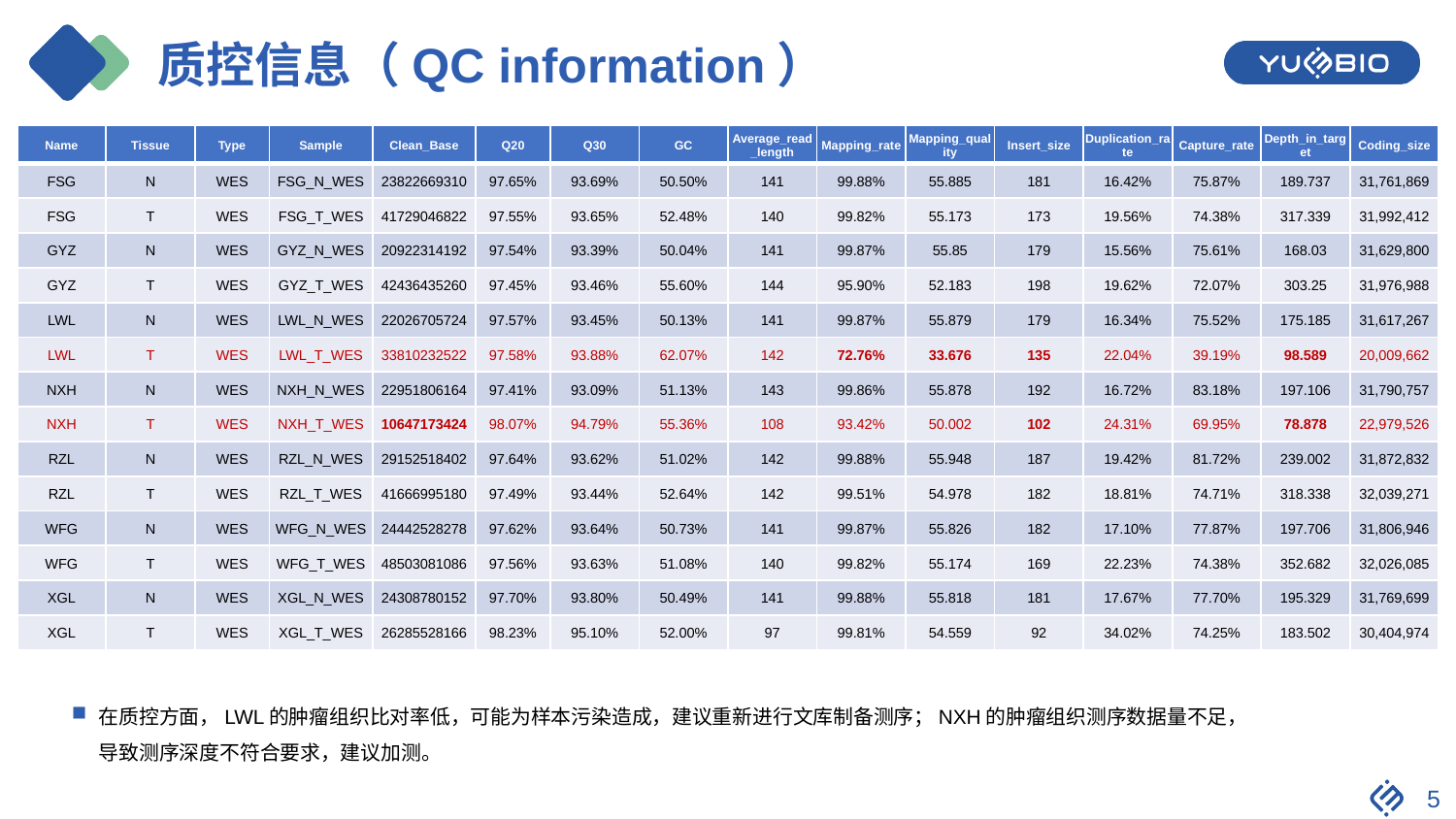

# 质控信息（QC information）
| Name | Tissue | Type | Sample | Clean\_Base | Q20 | Q30 | GC | Average\_read\_length | Mapping\_rate | Mapping\_quality | Insert\_size | Duplication\_rate | Capture\_rate | Depth\_in\_target | Coding\_size |
| --- | --- | --- | --- | --- | --- | --- | --- | --- | --- | --- | --- | --- | --- | --- | --- |
| FSG | N | WES | FSG\_N\_WES | 23822669310 | 97.65% | 93.69% | 50.50% | 141 | 99.88% | 55.885 | 181 | 16.42% | 75.87% | 189.737 | 31,761,869 |
| FSG | T | WES | FSG\_T\_WES | 41729046822 | 97.55% | 93.65% | 52.48% | 140 | 99.82% | 55.173 | 173 | 19.56% | 74.38% | 317.339 | 31,992,412 |
| GYZ | N | WES | GYZ\_N\_WES | 20922314192 | 97.54% | 93.39% | 50.04% | 141 | 99.87% | 55.85 | 179 | 15.56% | 75.61% | 168.03 | 31,629,800 |
| GYZ | T | WES | GYZ\_T\_WES | 42436435260 | 97.45% | 93.46% | 55.60% | 144 | 95.90% | 52.183 | 198 | 19.62% | 72.07% | 303.25 | 31,976,988 |
| LWL | N | WES | LWL\_N\_WES | 22026705724 | 97.57% | 93.45% | 50.13% | 141 | 99.87% | 55.879 | 179 | 16.34% | 75.52% | 175.185 | 31,617,267 |
| LWL | T | WES | LWL\_T\_WES | 33810232522 | 97.58% | 93.88% | 62.07% | 142 | 72.76% | 33.676 | 135 | 22.04% | 39.19% | 98.589 | 20,009,662 |
| NXH | N | WES | NXH\_N\_WES | 22951806164 | 97.41% | 93.09% | 51.13% | 143 | 99.86% | 55.878 | 192 | 16.72% | 83.18% | 197.106 | 31,790,757 |
| NXH | T | WES | NXH\_T\_WES | 10647173424 | 98.07% | 94.79% | 55.36% | 108 | 93.42% | 50.002 | 102 | 24.31% | 69.95% | 78.878 | 22,979,526 |
| RZL | N | WES | RZL\_N\_WES | 29152518402 | 97.64% | 93.62% | 51.02% | 142 | 99.88% | 55.948 | 187 | 19.42% | 81.72% | 239.002 | 31,872,832 |
| RZL | T | WES | RZL\_T\_WES | 41666995180 | 97.49% | 93.44% | 52.64% | 142 | 99.51% | 54.978 | 182 | 18.81% | 74.71% | 318.338 | 32,039,271 |
| WFG | N | WES | WFG\_N\_WES | 24442528278 | 97.62% | 93.64% | 50.73% | 141 | 99.87% | 55.826 | 182 | 17.10% | 77.87% | 197.706 | 31,806,946 |
| WFG | T | WES | WFG\_T\_WES | 48503081086 | 97.56% | 93.63% | 51.08% | 140 | 99.82% | 55.174 | 169 | 22.23% | 74.38% | 352.682 | 32,026,085 |
| XGL | N | WES | XGL\_N\_WES | 24308780152 | 97.70% | 93.80% | 50.49% | 141 | 99.88% | 55.818 | 181 | 17.67% | 77.70% | 195.329 | 31,769,699 |
| XGL | T | WES | XGL\_T\_WES | 26285528166 | 98.23% | 95.10% | 52.00% | 97 | 99.81% | 54.559 | 92 | 34.02% | 74.25% | 183.502 | 30,404,974 |
在质控方面，LWL的肿瘤组织比对率低，可能为样本污染造成，建议重新进行文库制备测序；NXH的肿瘤组织测序数据量不足，导致测序深度不符合要求，建议加测。